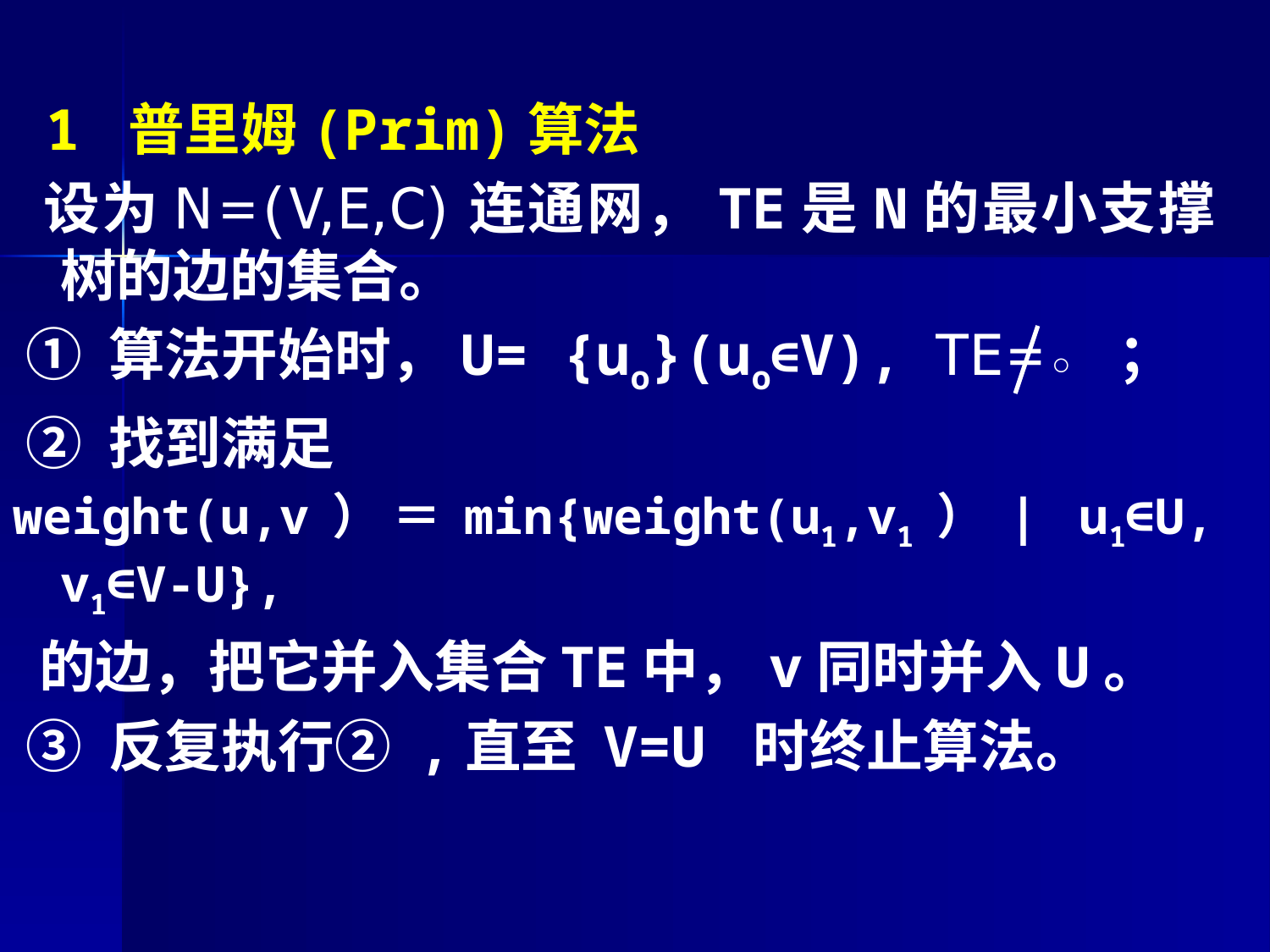

1 普里姆(Prim)算法
 设为N=(V,E,C)连通网，TE是N的最小支撑树的边的集合。
 ① 算法开始时，U= {uo}(uo∈V), TE=○ ；
 ② 找到满足
weight(u,v）＝min{weight(u1,v1）| u1∈U, v1∈V-U},
 的边，把它并入集合TE中，v同时并入U。
 ③ 反复执行② ,直至 V=U 时终止算法。